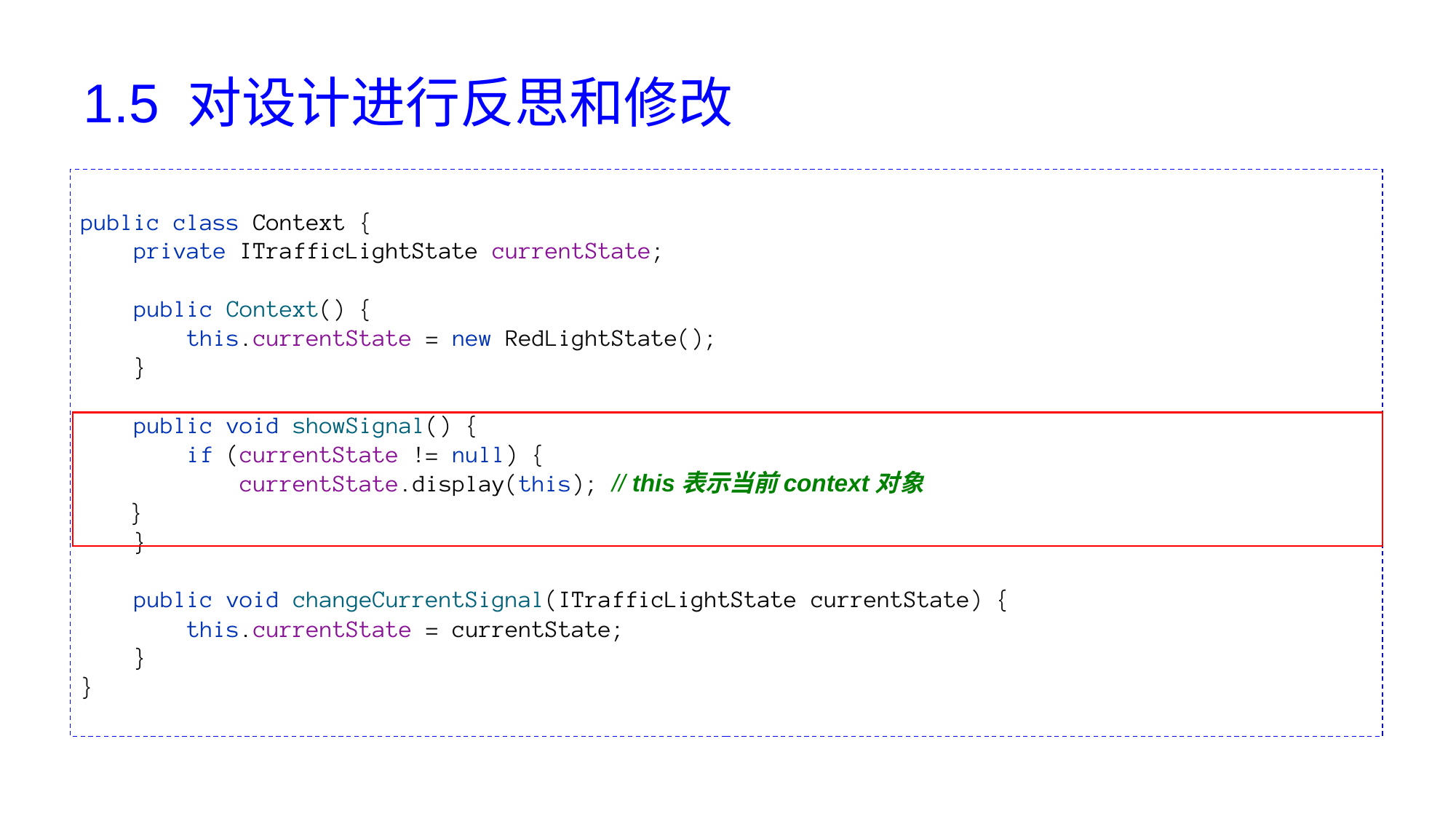

# 1.5 对设计进行反思和修改
public class Context {
    private ITrafficLightState currentState;
    public Context() {
        this.currentState = new RedLightState();
    }
    public void showSignal() {
        if (currentState != null) {
            currentState.display(this); // this表示当前context对象
        }
    }
    public void changeCurrentSignal(ITrafficLightState currentState) {
        this.currentState = currentState;
    }
}

20